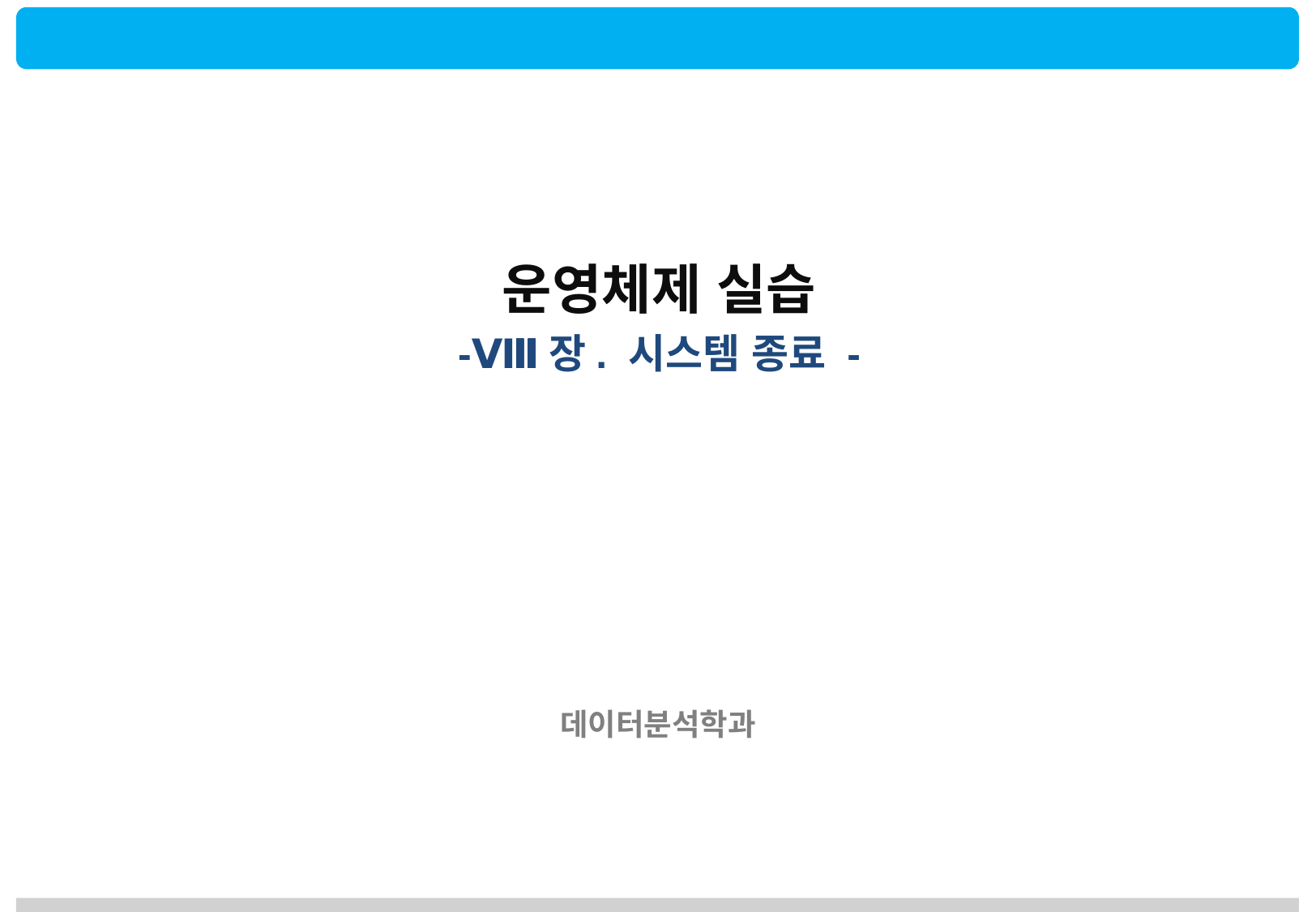

운영체제 실습
-Ⅷ장. 시스템 종료 -
데이터분석학과